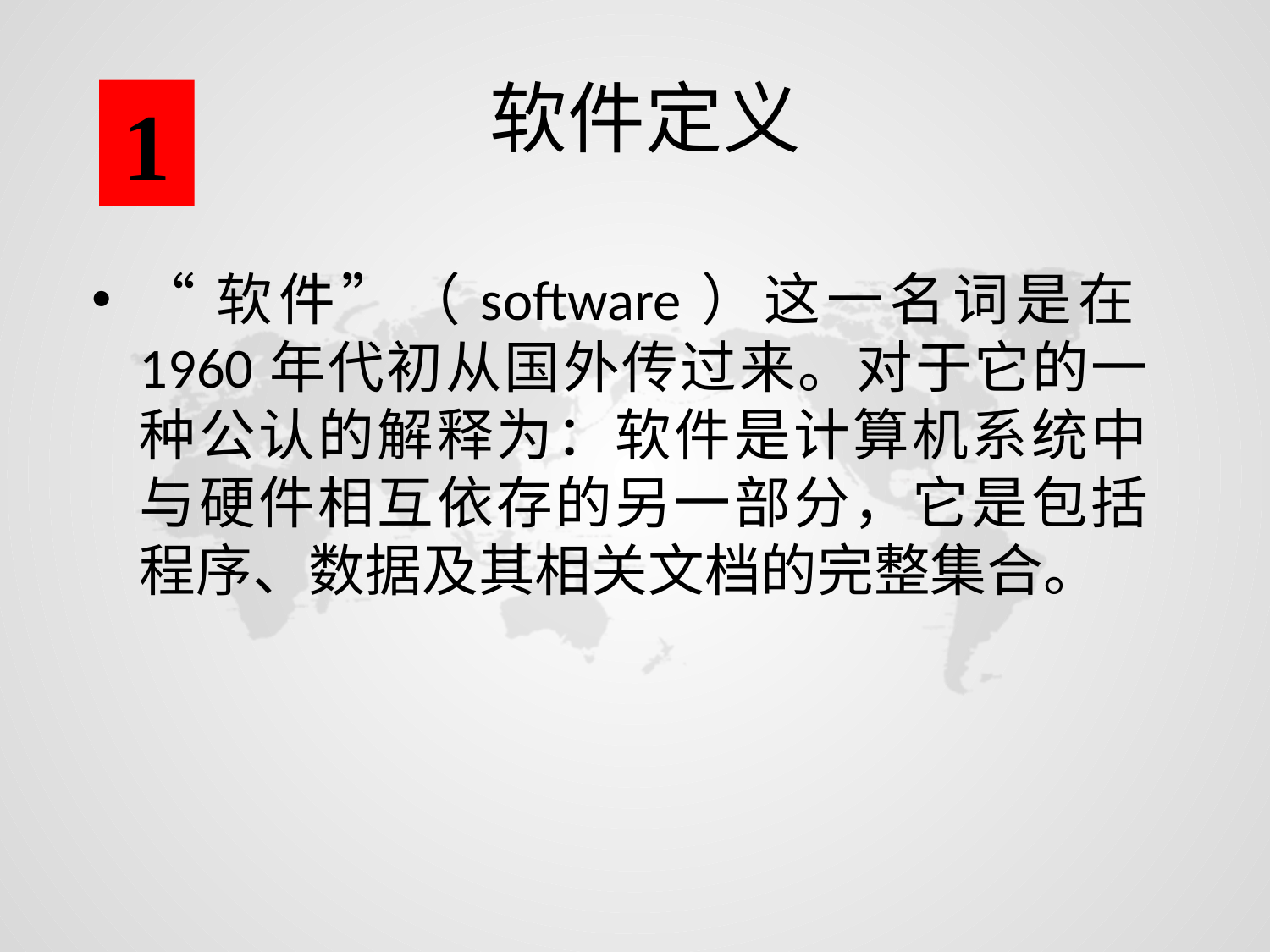

# 软件定义
1
“软件”（software）这一名词是在1960年代初从国外传过来。对于它的一种公认的解释为：软件是计算机系统中与硬件相互依存的另一部分，它是包括程序、数据及其相关文档的完整集合。